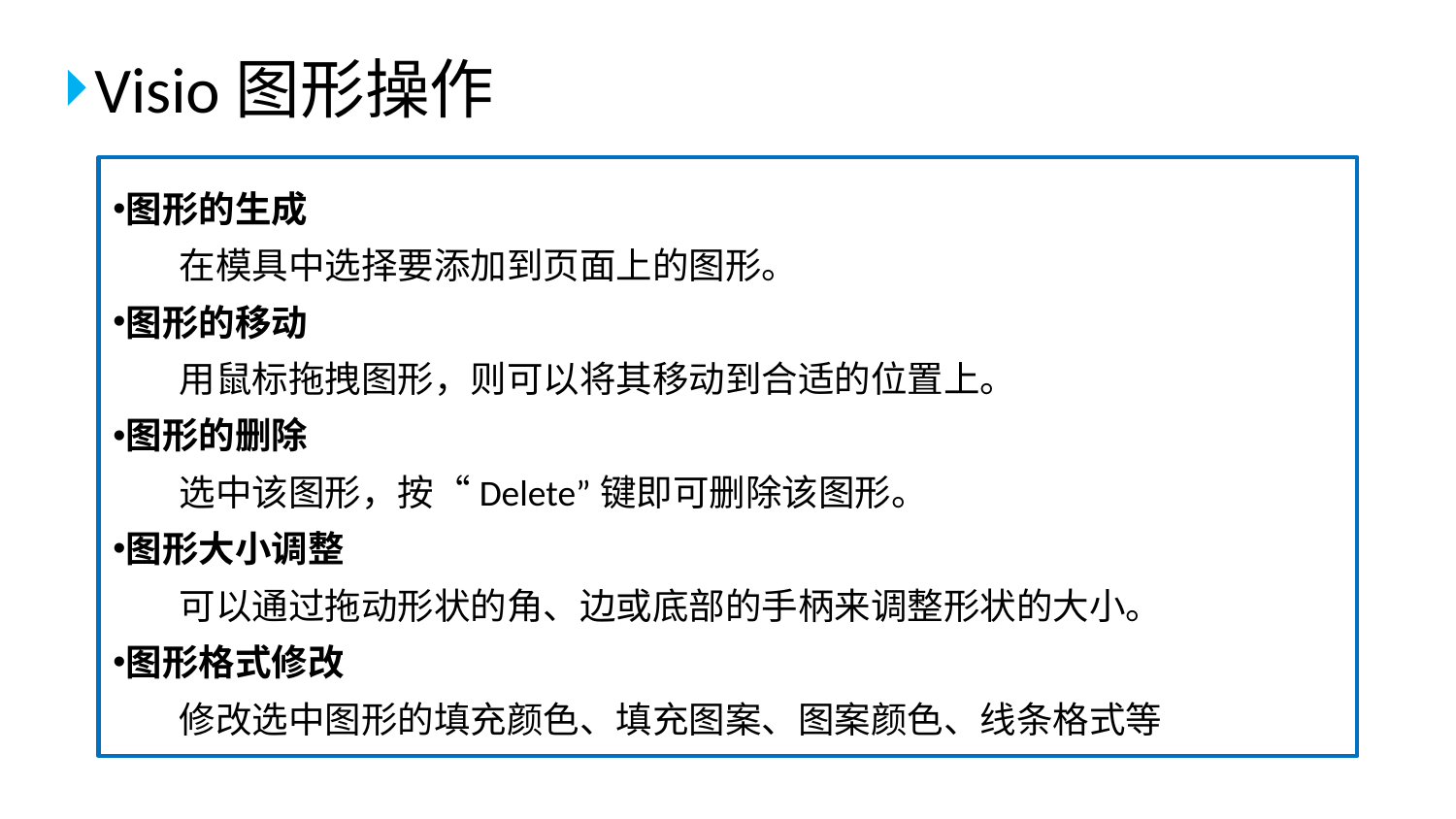

Visio图形操作

图形的生成
       在模具中选择要添加到页面上的图形。
图形的移动
       用鼠标拖拽图形，则可以将其移动到合适的位置上。
图形的删除
       选中该图形，按“Delete”键即可删除该图形。
图形大小调整
       可以通过拖动形状的角、边或底部的手柄来调整形状的大小。
图形格式修改
       修改选中图形的填充颜色、填充图案、图案颜色、线条格式等